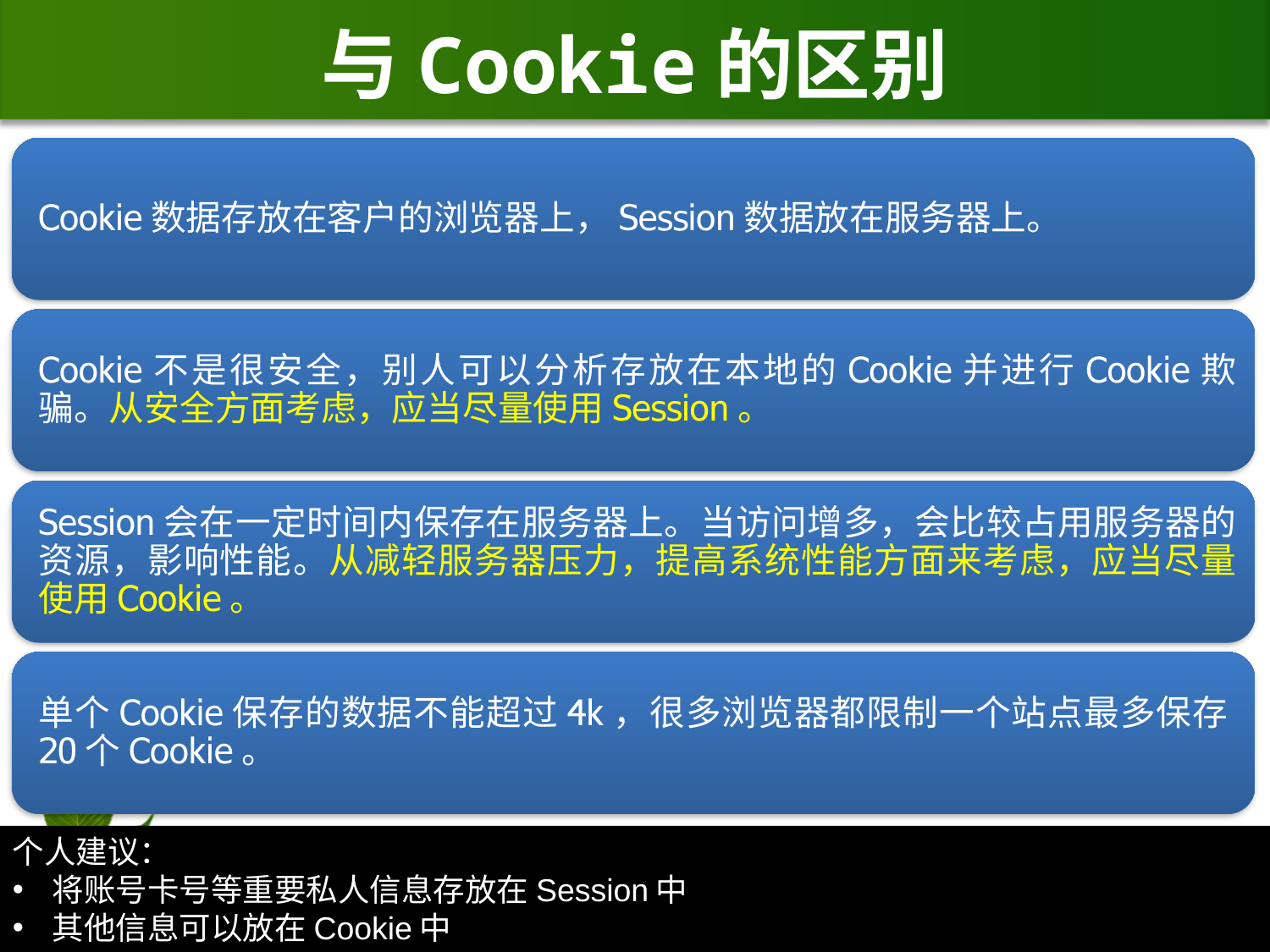

# 与Cookie的区别
Cookie数据存放在客户的浏览器上，Session数据放在服务器上。
Cookie不是很安全，别人可以分析存放在本地的Cookie并进行Cookie欺骗。从安全方面考虑，应当尽量使用Session。
Session会在一定时间内保存在服务器上。当访问增多，会比较占用服务器的资源，影响性能。从减轻服务器压力，提高系统性能方面来考虑，应当尽量使用Cookie。
单个Cookie保存的数据不能超过4k，很多浏览器都限制一个站点最多保存20个Cookie。
个人建议：
将账号卡号等重要私人信息存放在Session中
其他信息可以放在Cookie中